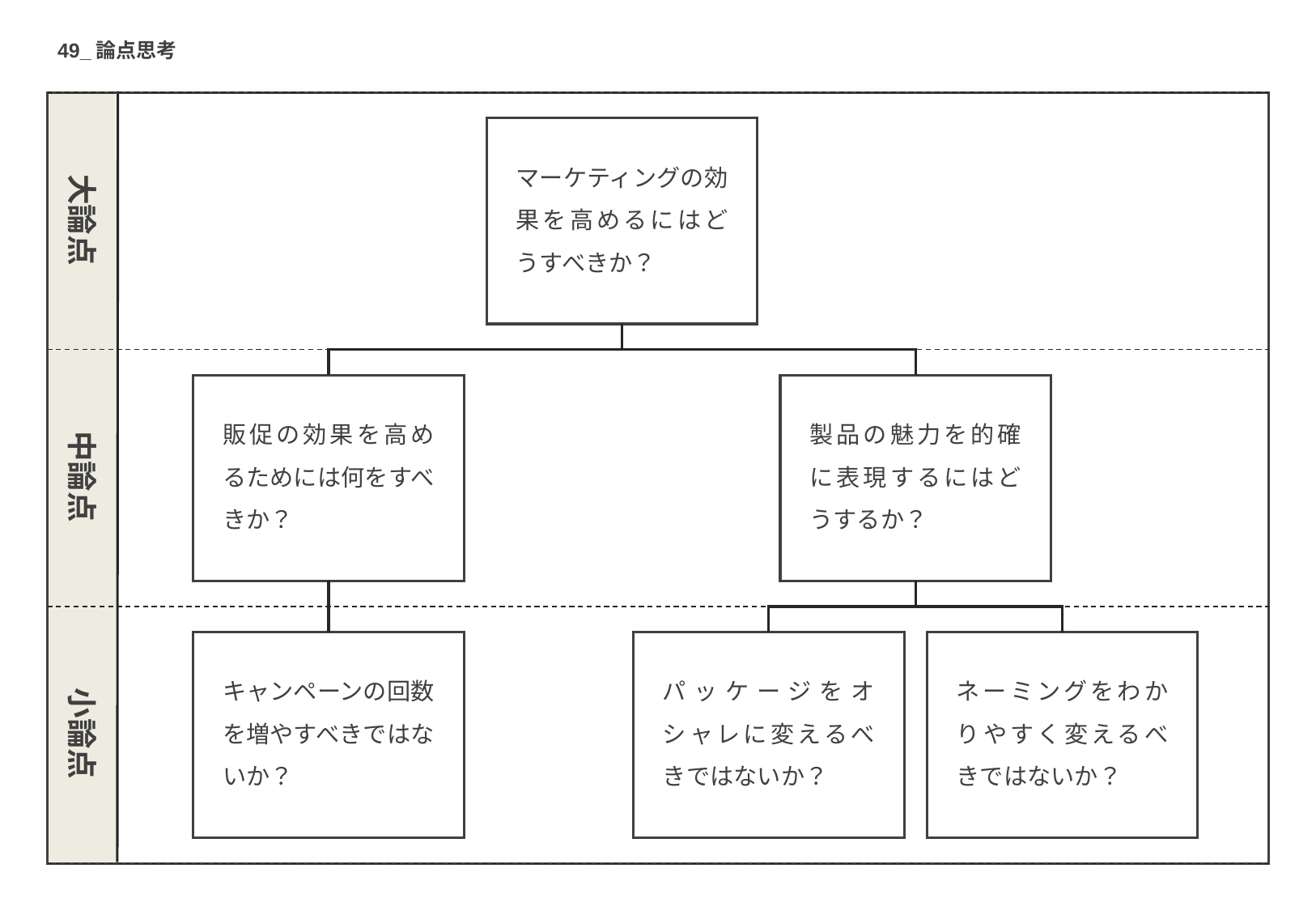

49_論点思考

大論点

マーケティングの効果を高めるにはどうすべきか？
中論点

販促の効果を高めるためには何をすべきか？

製品の魅力を的確に表現するにはどうするか？
小論点

キャンペーンの回数を増やすべきではないか？

パッケージをオシャレに変えるべきではないか？

ネーミングをわかりやすく変えるべきではないか？